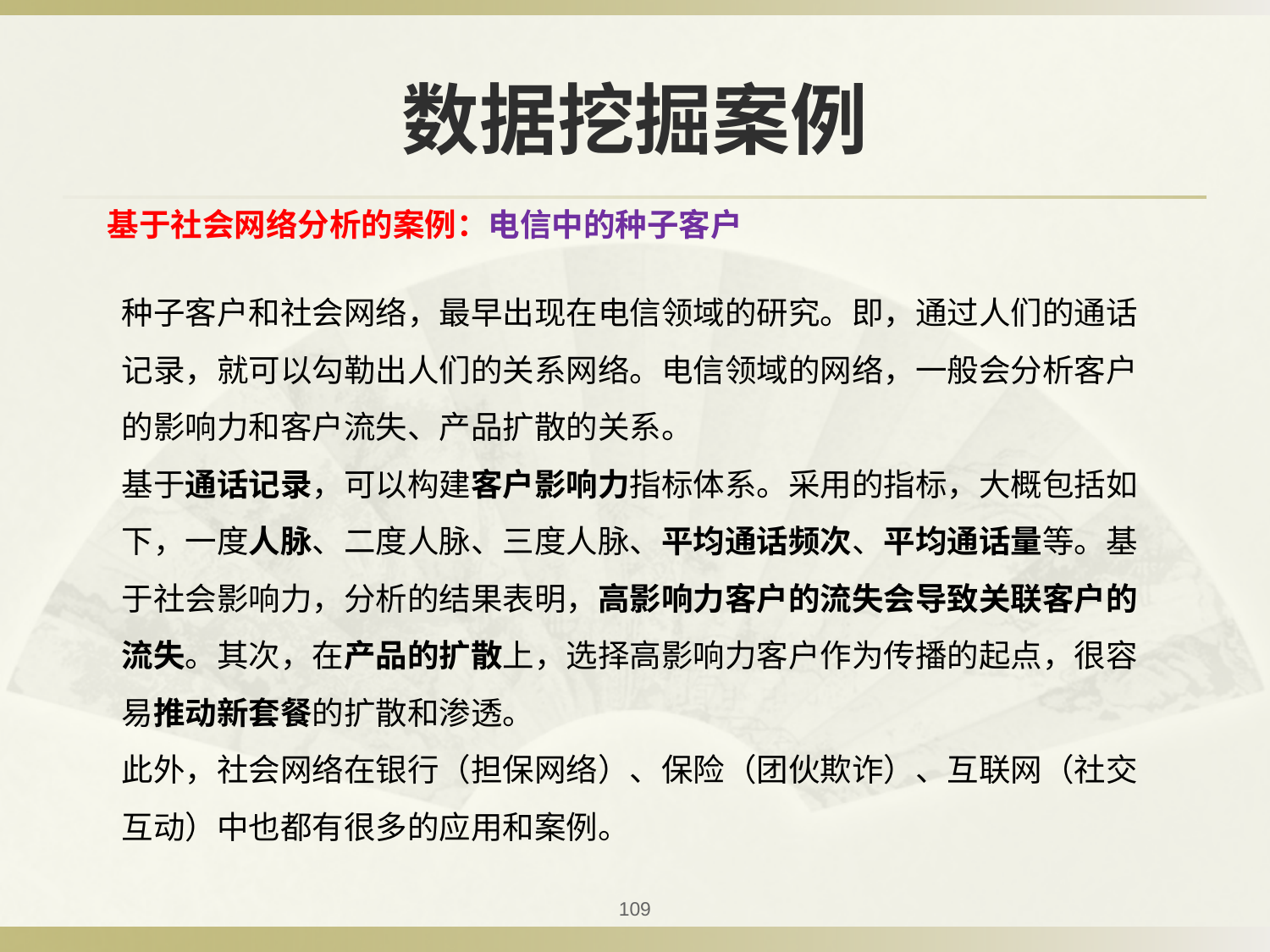

# 数据挖掘案例
基于社会网络分析的案例：电信中的种子客户
种子客户和社会网络，最早出现在电信领域的研究。即，通过人们的通话记录，就可以勾勒出人们的关系网络。电信领域的网络，一般会分析客户的影响力和客户流失、产品扩散的关系。
基于通话记录，可以构建客户影响力指标体系。采用的指标，大概包括如下，一度人脉、二度人脉、三度人脉、平均通话频次、平均通话量等。基于社会影响力，分析的结果表明，高影响力客户的流失会导致关联客户的流失。其次，在产品的扩散上，选择高影响力客户作为传播的起点，很容易推动新套餐的扩散和渗透。
此外，社会网络在银行（担保网络）、保险（团伙欺诈）、互联网（社交互动）中也都有很多的应用和案例。
109